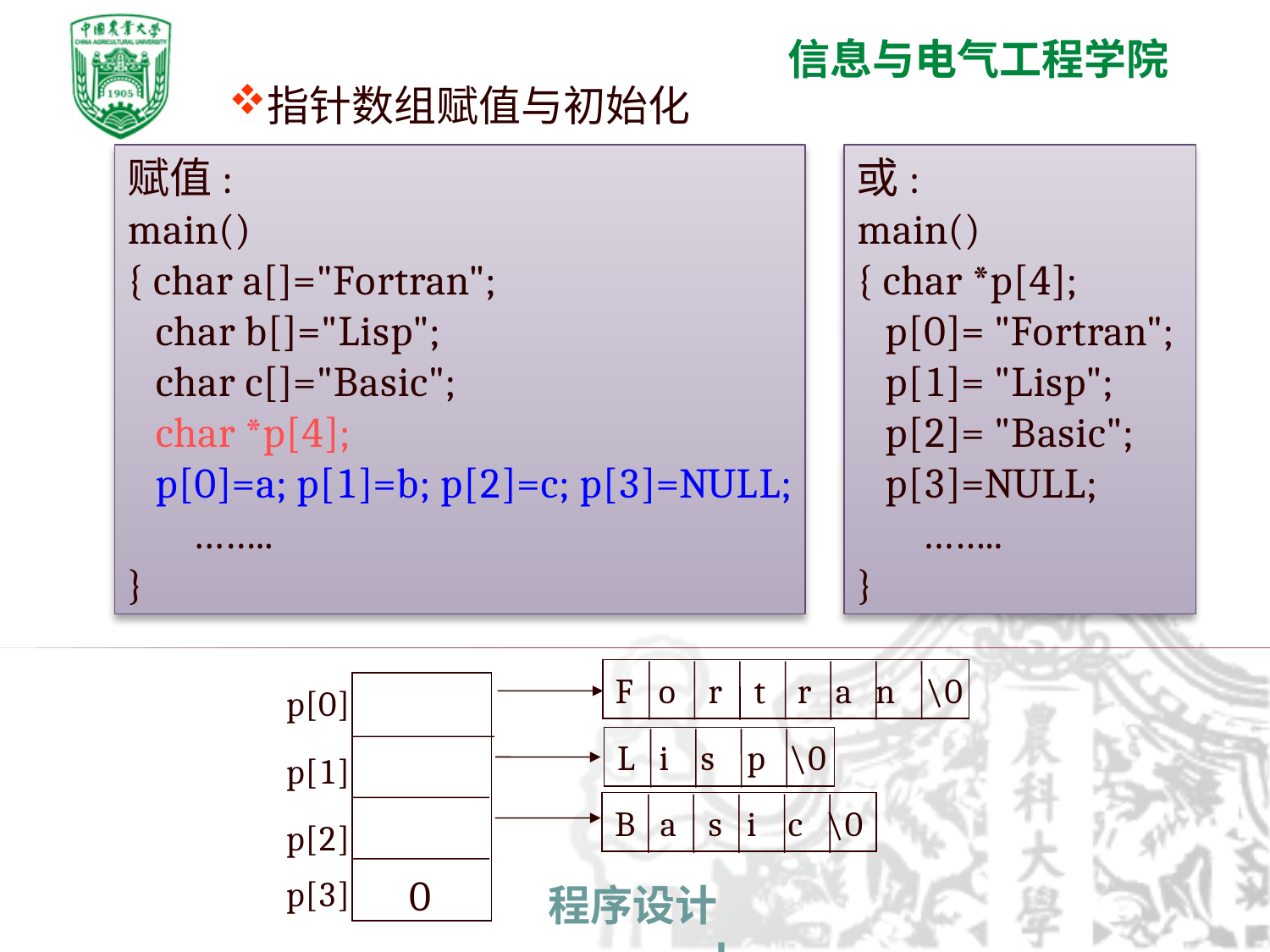

指针数组赋值与初始化
赋值:
main()
{ char a[]="Fortran";
   char b[]="Lisp";
   char c[]="Basic";
   char *p[4];
   p[0]=a; p[1]=b; p[2]=c; p[3]=NULL;
       ……..
}
或:
main()
{ char *p[4];
   p[0]= "Fortran";
   p[1]= "Lisp";
   p[2]= "Basic";
   p[3]=NULL;
       ……..
}
F   o    r    t    r   a   n    \0

p[0]
p[1]
p[2]
p[3]

L   i    s    p   \0

B   a    s   i    c   \0

0